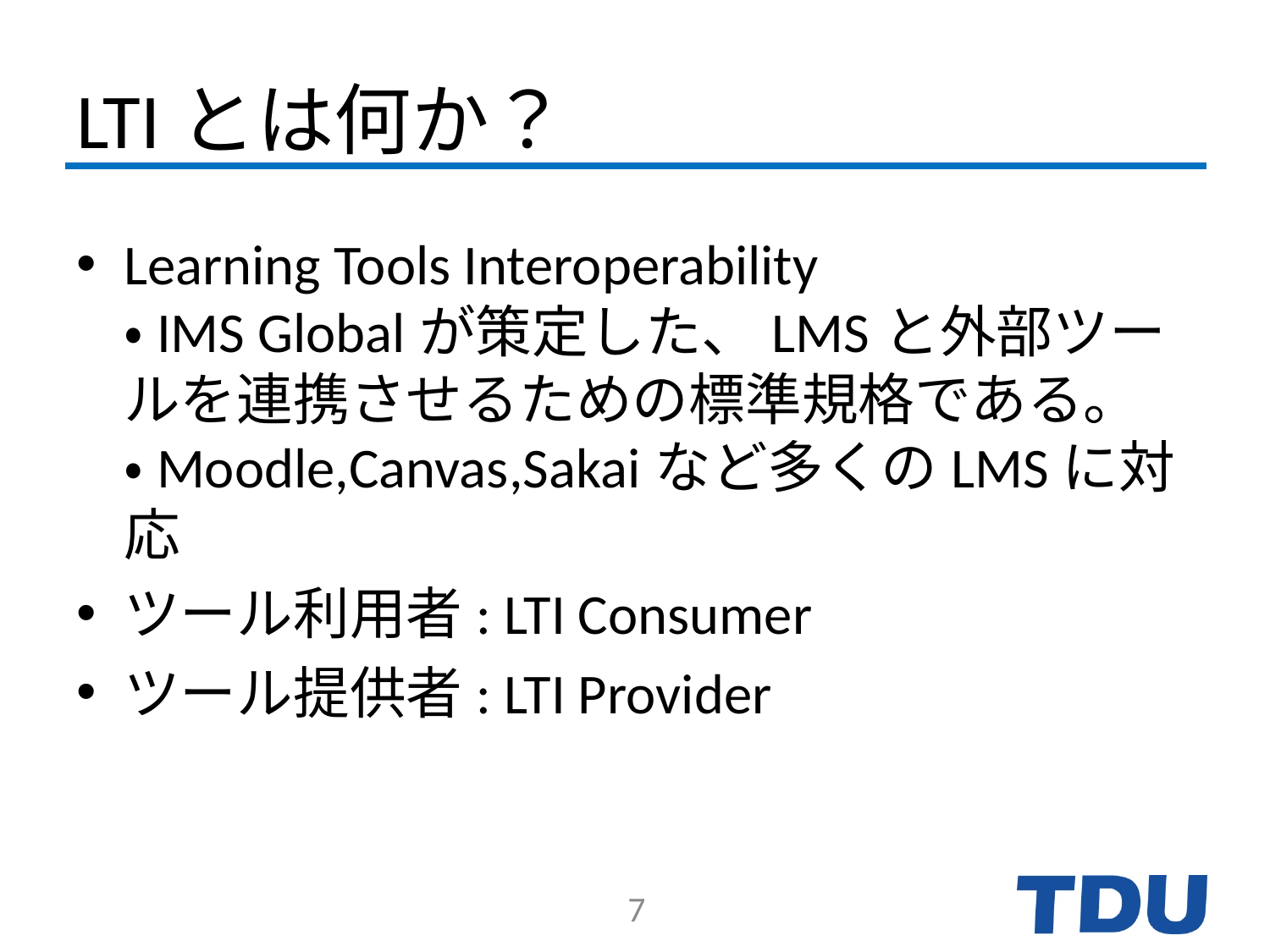

# LTIとは何か？
Learning Tools Interoperability
・IMS Globalが策定した、LMSと外部ツールを連携させるための標準規格である。
・Moodle,Canvas,Sakaiなど多くのLMSに対応
ツール利用者: LTI Consumer
ツール提供者: LTI Provider
7